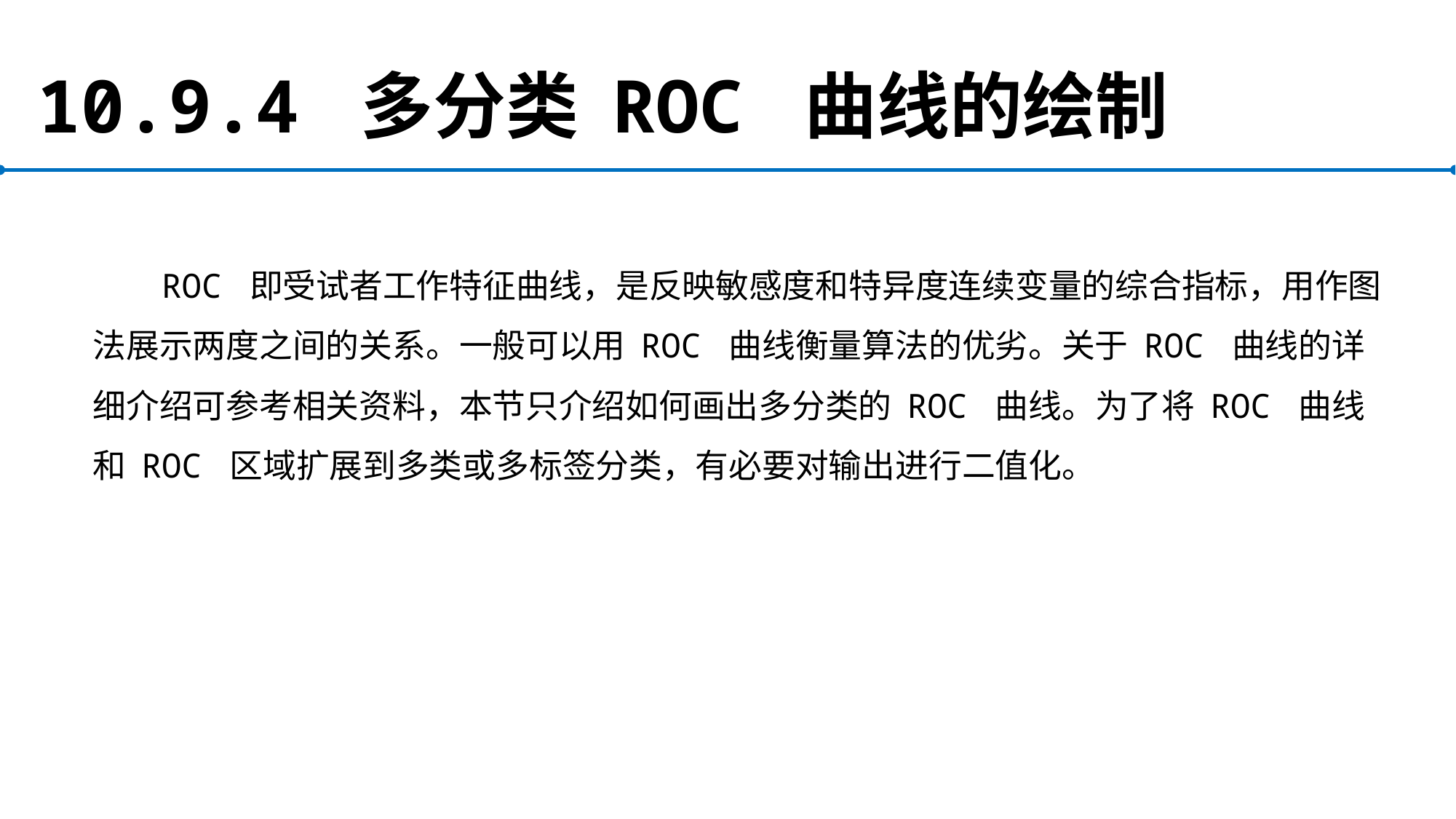

# 10.9.4 多分类 ROC 曲线的绘制
ROC 即受试者工作特征曲线，是反映敏感度和特异度连续变量的综合指标，用作图法展示两度之间的关系。一般可以用 ROC 曲线衡量算法的优劣。关于 ROC 曲线的详细介绍可参考相关资料，本节只介绍如何画出多分类的 ROC 曲线。为了将 ROC 曲线和 ROC 区域扩展到多类或多标签分类，有必要对输出进行二值化。